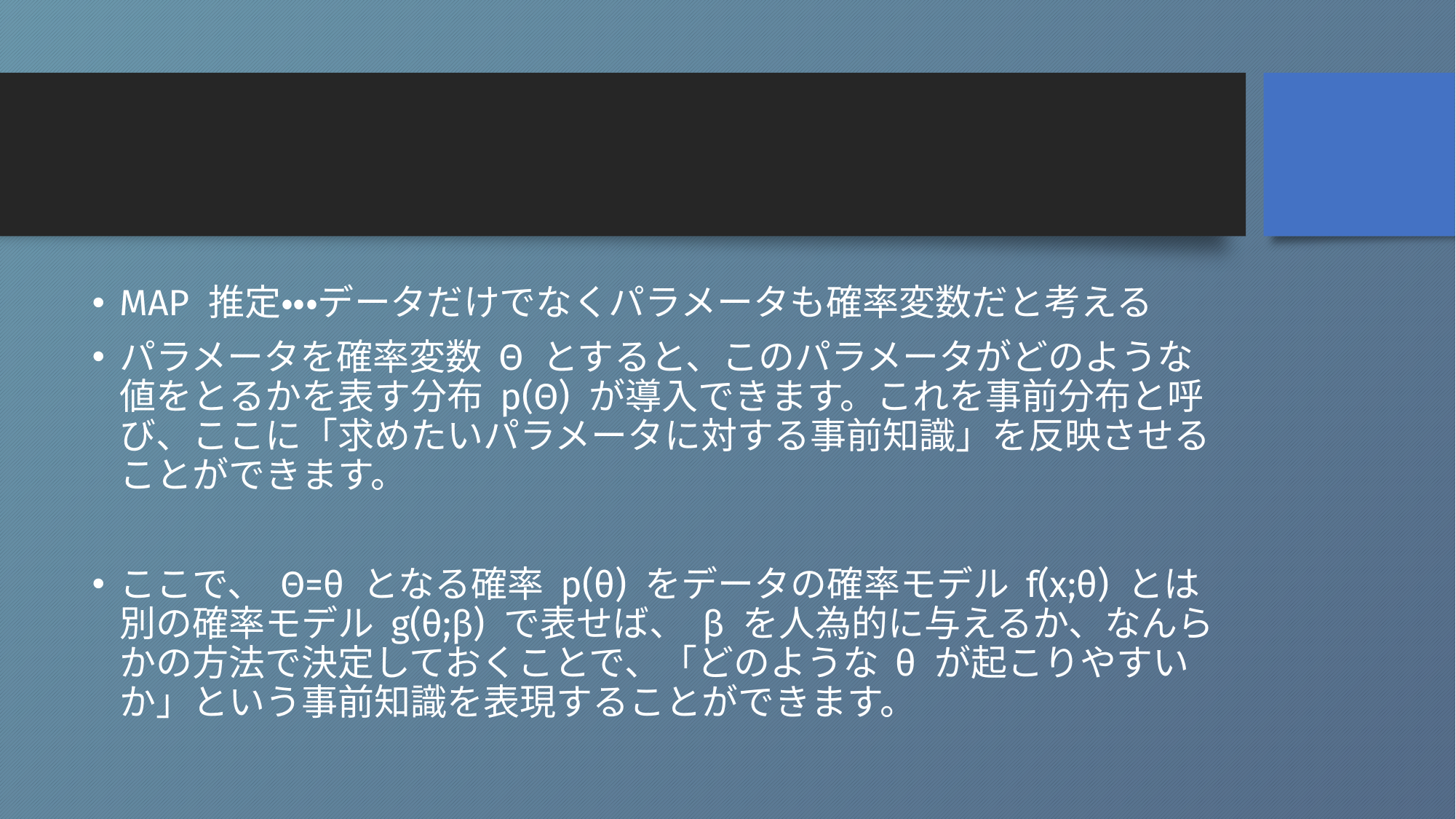

#
MAP 推定・・・データだけでなくパラメータも確率変数だと考える
パラメータを確率変数 Θ とすると、このパラメータがどのような値をとるかを表す分布 p(Θ) が導入できます。これを事前分布と呼び、ここに「求めたいパラメータに対する事前知識」を反映させることができます。

ここで、 Θ=θ となる確率 p(θ) をデータの確率モデル f(x;θ) とは別の確率モデル g(θ;β) で表せば、 β を人為的に与えるか、なんらかの方法で決定しておくことで、「どのような θ が起こりやすいか」という事前知識を表現することができます。